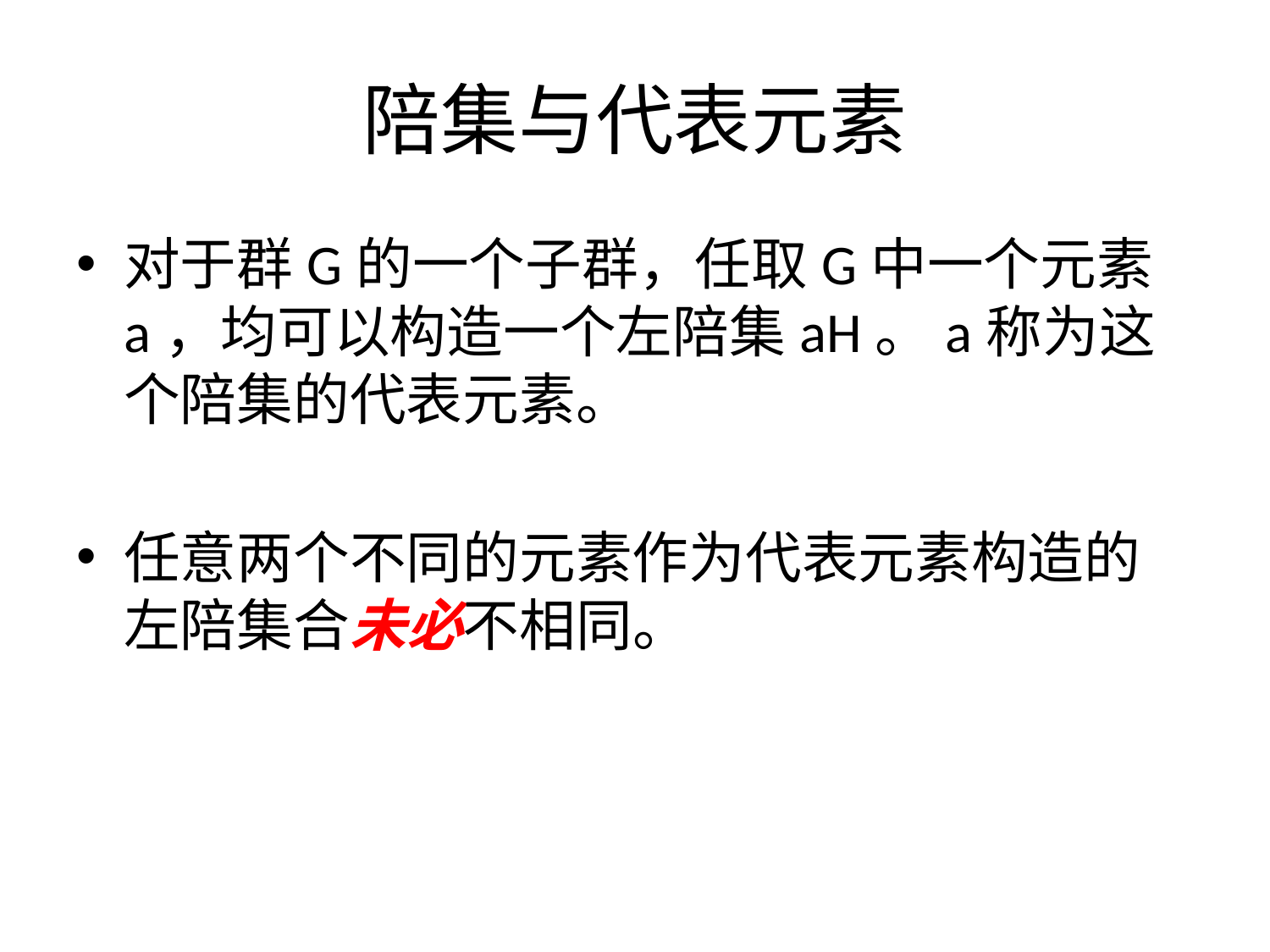

# 陪集与代表元素
对于群G的一个子群，任取G中一个元素a，均可以构造一个左陪集aH。a称为这个陪集的代表元素。

任意两个不同的元素作为代表元素构造的左陪集合未必不相同。